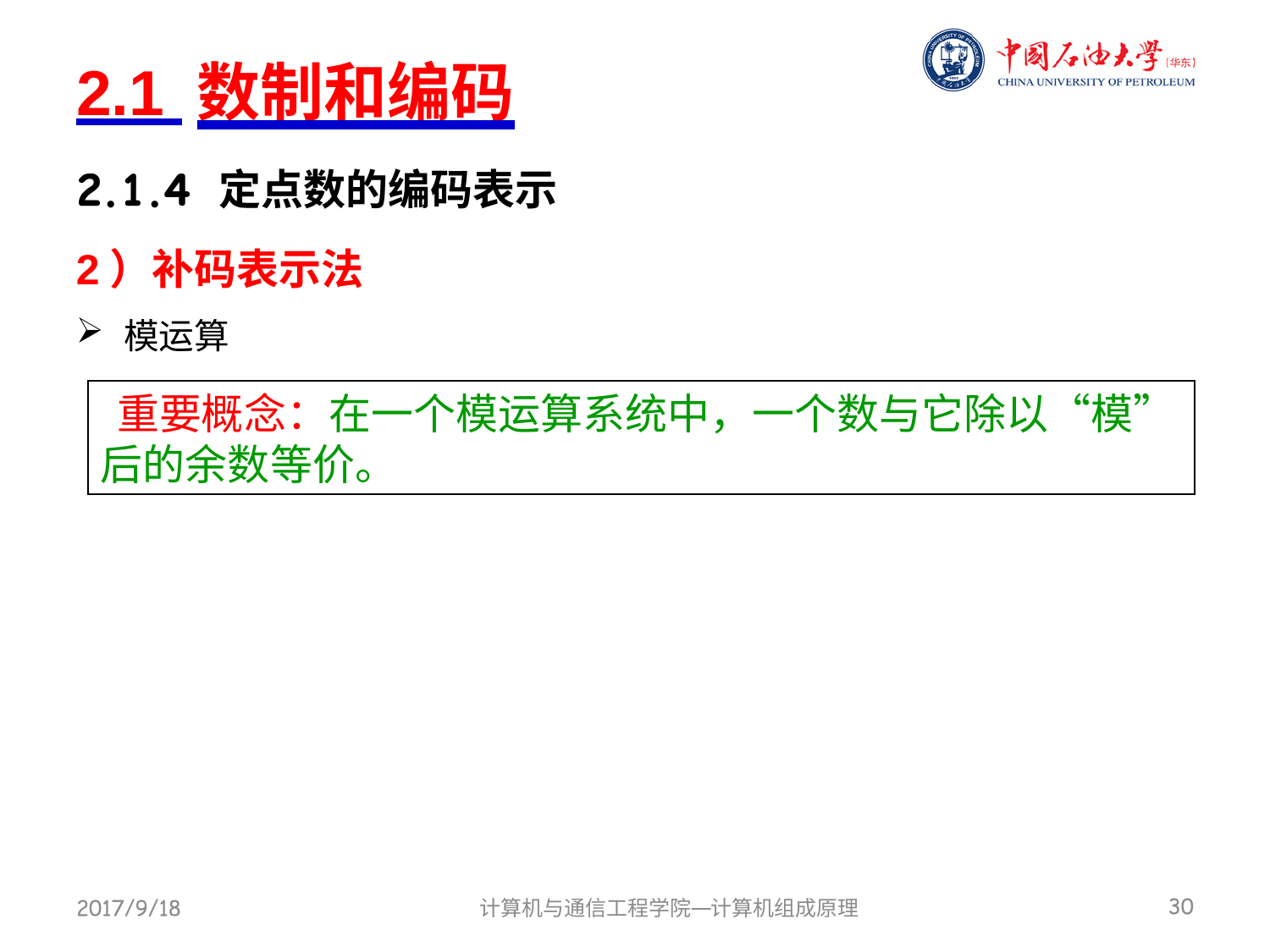

# 2.1 数制和编码
2.1.4 定点数的编码表示
2）补码表示法
模运算
 重要概念：在一个模运算系统中，一个数与它除以“模”后的余数等价。
2017/9/18
计算机与通信工程学院—计算机组成原理
30